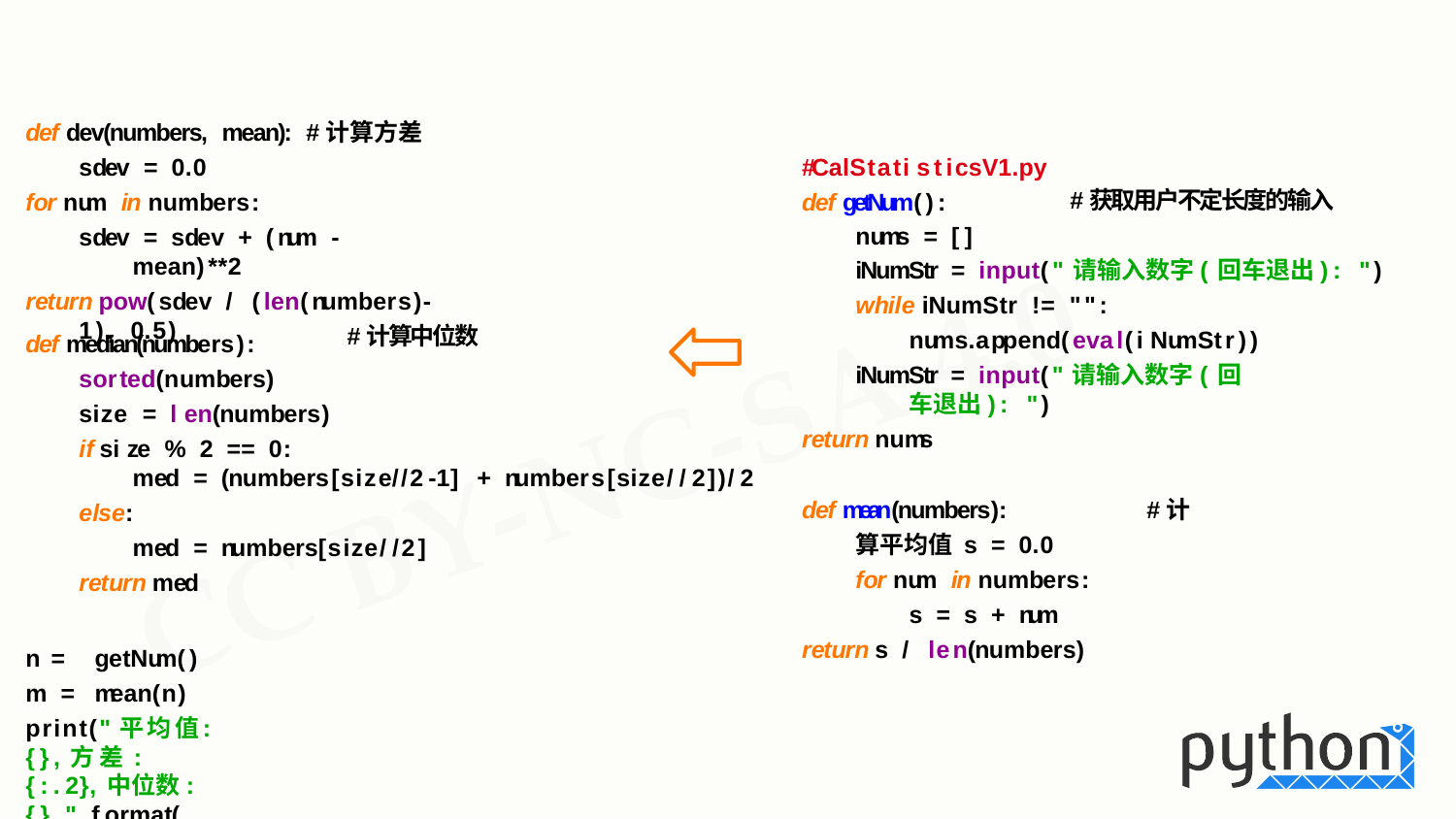

def dev(numbers,  mean):  #计算方差 sdev  =  0.0
for num  in numbers:
sdev  =  sdev  +  (num  -  mean)**2
return pow(sdev  /  (len(numbers)-1),  0.5)
#CalStatisticsV1.py
def getNum():
nums  =  []
#获取用户不定长度的输入
iNumStr  =  input("请输入数字(回车退出):  ")
while iNumStr  !=  "": nums.append(eval(iNumStr))
iNumStr  =  input("请输入数字(回车退出):  ")
return nums

def mean(numbers):	#计算平均值 s  =  0.0
for num  in numbers: s  =  s  +  num
return s  /  len(numbers)

#计算中位数
def median(numbers): sorted(numbers) size  =  len(numbers) if size  %  2  ==  0:

med  =  (numbers[size//2-1]  +  numbers[size//2])/2
else:
med  =  numbers[size//2]
return med

n  =	getNum() m  =	mean(n)
print("平均值:{},方差:{:.2},中位数:{}.".format(m,  dev(n,m),median(n)))